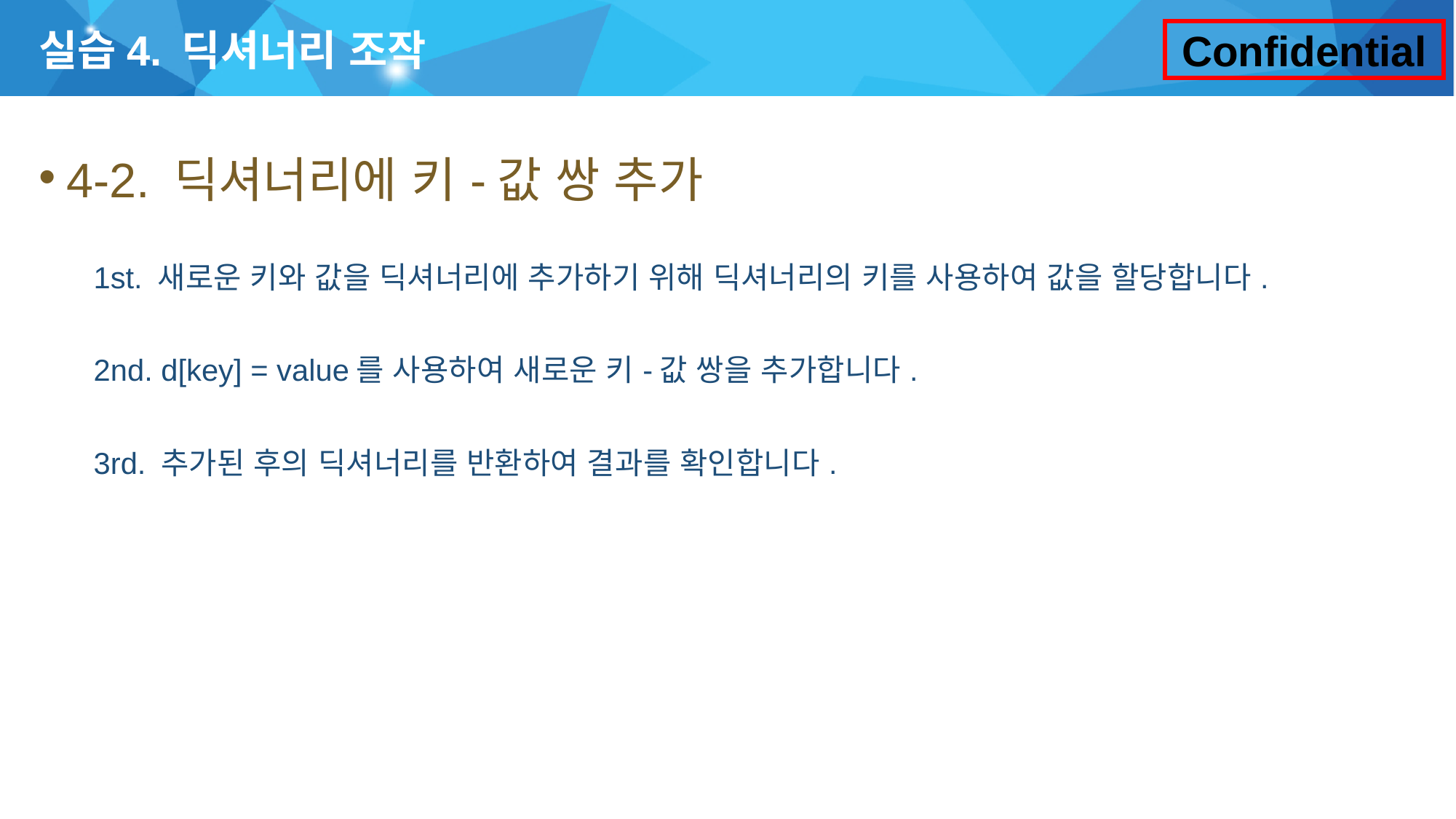

# 실습4. 딕셔너리 조작
4-2. 딕셔너리에 키-값 쌍 추가
1st. 새로운 키와 값을 딕셔너리에 추가하기 위해 딕셔너리의 키를 사용하여 값을 할당합니다.

2nd. d[key] = value를 사용하여 새로운 키-값 쌍을 추가합니다.

3rd. 추가된 후의 딕셔너리를 반환하여 결과를 확인합니다.